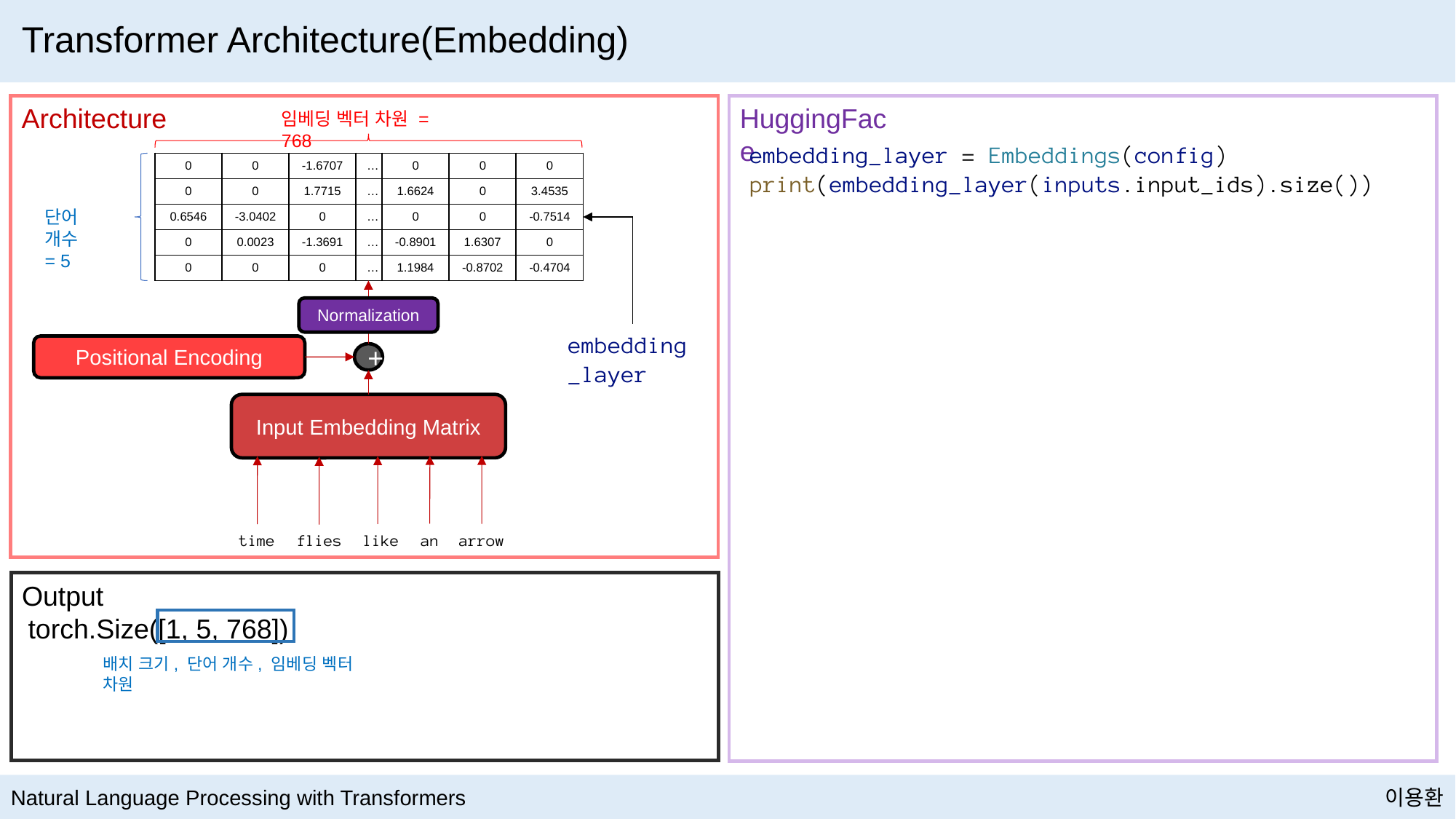

# Transformer Architecture(Embedding)

Architecture
HuggingFace

임베딩 벡터 차원 = 768
embedding_layer = Embeddings(config)
print(embedding_layer(inputs.input_ids).size())

| 0 | 0 | -1.6707 | … | 0 | 0 | 0 |
| --- | --- | --- | --- | --- | --- | --- |
| 0 | 0 | 1.7715 | … | 1.6624 | 0 | 3.4535 |
| 0.6546 | -3.0402 | 0 | … | 0 | 0 | -0.7514 |
| 0 | 0.0023 | -1.3691 | … | -0.8901 | 1.6307 | 0 |
| 0 | 0 | 0 | … | 1.1984 | -0.8702 | -0.4704 |
단어 개수
= 5
Normalization
embedding_layer
Positional Encoding
+
Input Embedding Matrix
time
flies
like
an
arrow

Output
torch.Size([1, 5, 768])

배치 크기, 단어 개수, 임베딩 벡터 차원